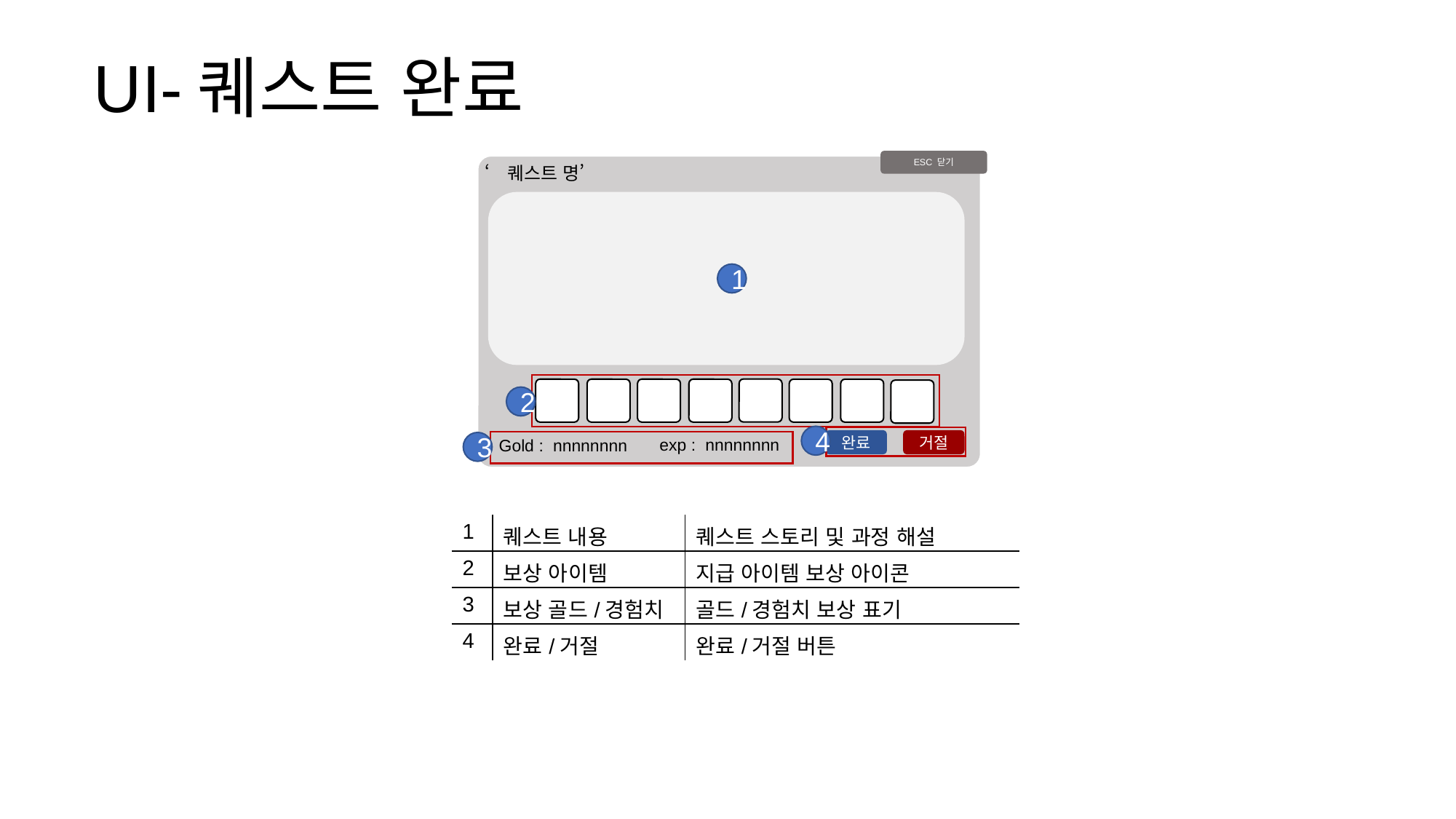

UI-퀘스트 완료
ESC 닫기

‘퀘스트 명’

exp :  nnnnnnnn
Gold :  nnnnnnnn
거절
완료
1

2
4

3
| 1 | 퀘스트 내용 | 퀘스트 스토리 및 과정 해설 |
| --- | --- | --- |
| 2 | 보상 아이템 | 지급 아이템 보상 아이콘 |
| 3 | 보상 골드/경험치 | 골드/경험치 보상 표기 |
| 4 | 완료/거절 | 완료/거절 버튼 |